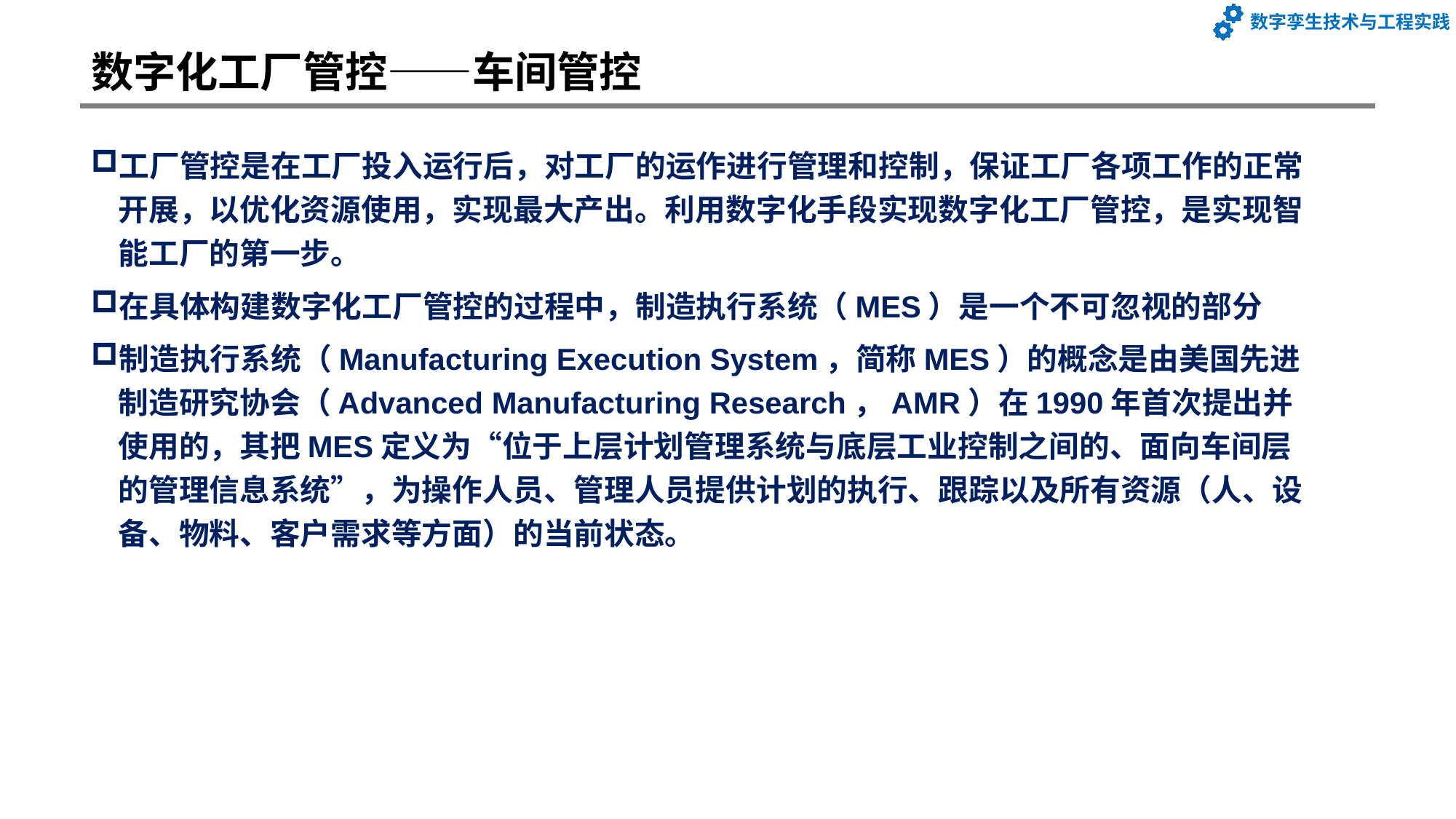

# 数字化工厂管控——车间管控
工厂管控是在工厂投入运行后，对工厂的运作进行管理和控制，保证工厂各项工作的正常开展，以优化资源使用，实现最大产出。利用数字化手段实现数字化工厂管控，是实现智能工厂的第一步。
在具体构建数字化工厂管控的过程中，制造执行系统（MES）是一个不可忽视的部分
制造执行系统（Manufacturing Execution System，简称MES）的概念是由美国先进制造研究协会（Advanced Manufacturing Research，AMR）在1990年首次提出并使用的，其把MES定义为“位于上层计划管理系统与底层工业控制之间的、面向车间层的管理信息系统”，为操作人员、管理人员提供计划的执行、跟踪以及所有资源（人、设备、物料、客户需求等方面）的当前状态。